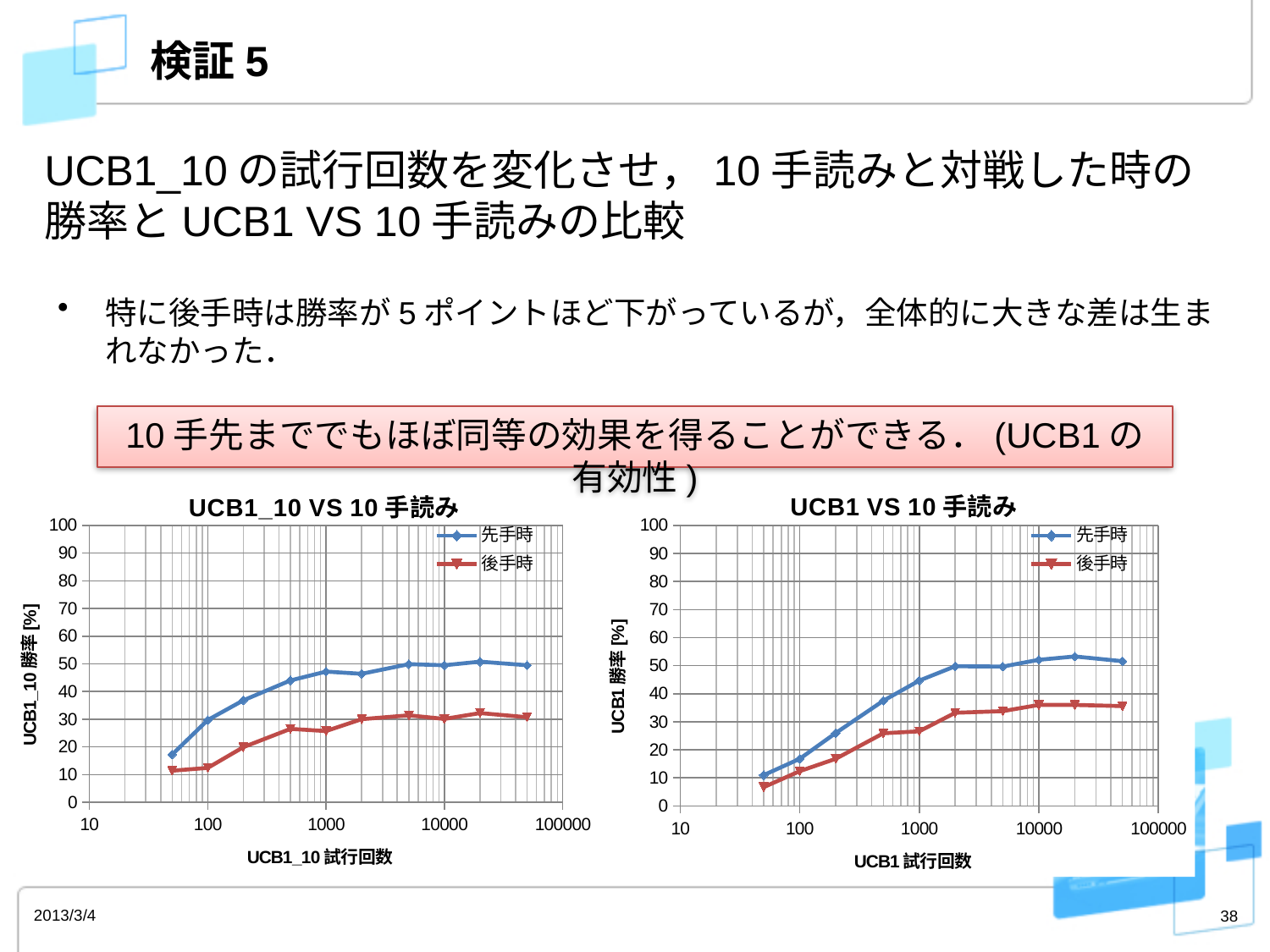

# 検証5
UCB1_10の試行回数を変化させ，10手読みと対戦した時の勝率とUCB1 VS 10手読みの比較
特に後手時は勝率が5ポイントほど下がっているが，全体的に大きな差は生まれなかった．
10手先まででもほぼ同等の効果を得ることができる．(UCB1の有効性)

### Chart: UCB1_10 VS 10手読み

| Category | 先手時 | 後手時 |
|---|---|---|

### Chart: UCB1 VS 10手読み

| Category | 先手時 | 後手時 |
|---|---|---|
2013/3/4
38